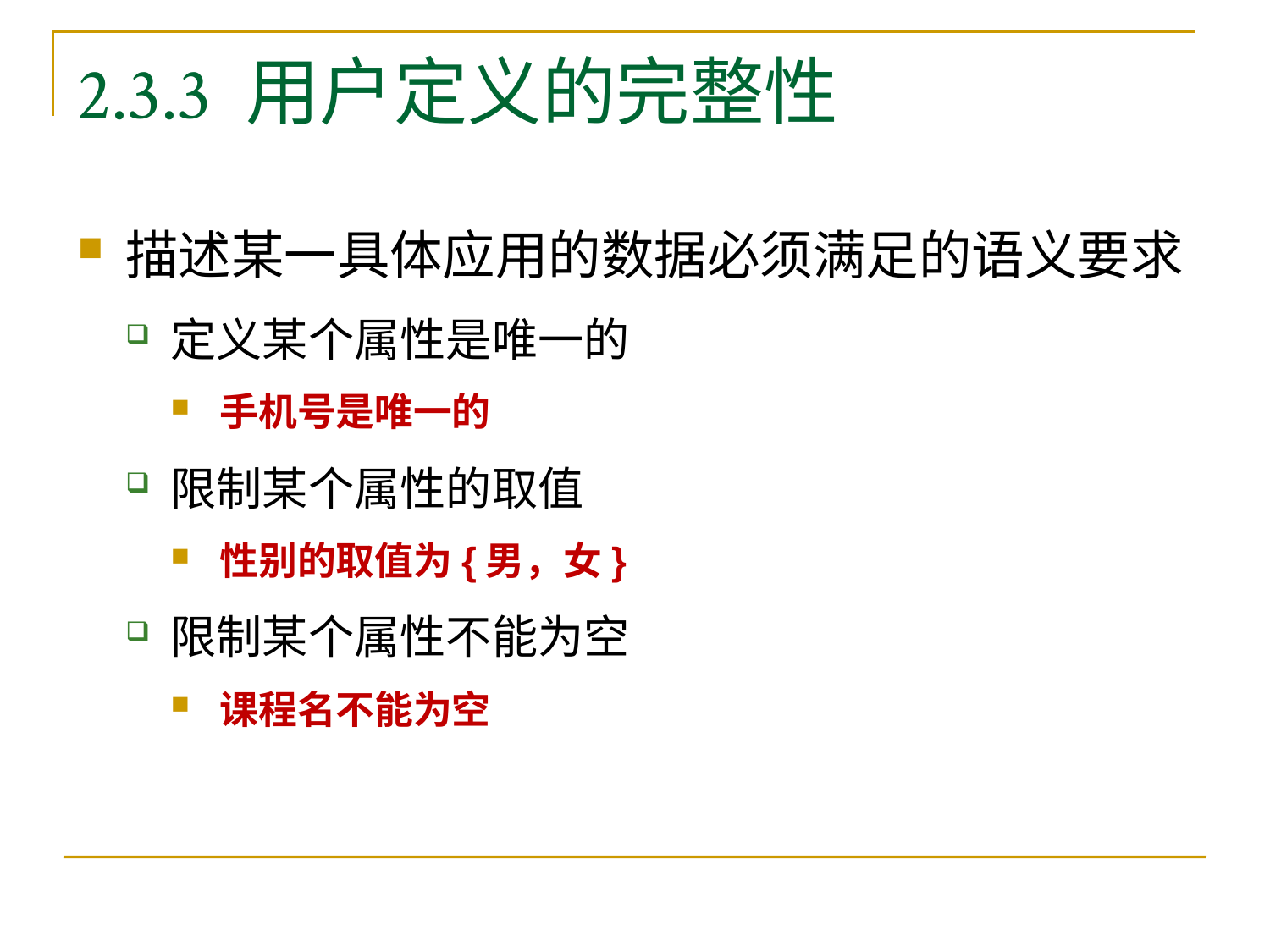

# 2.3.3 用户定义的完整性
描述某一具体应用的数据必须满足的语义要求
定义某个属性是唯一的
手机号是唯一的
限制某个属性的取值
性别的取值为{男，女}
限制某个属性不能为空
课程名不能为空